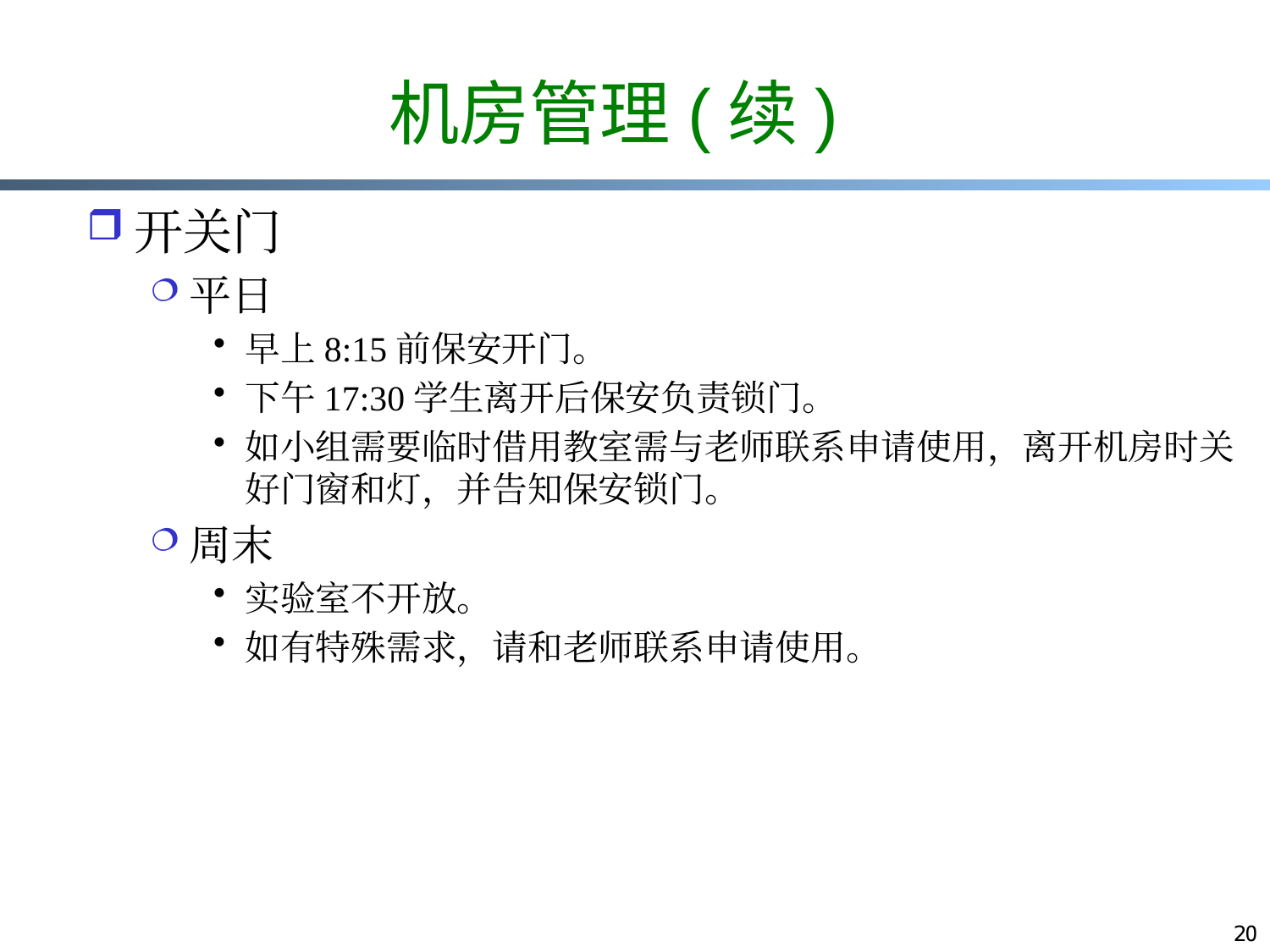

# 机房管理(续)
开关门
平日
早上8:15前保安开门。
下午17:30学生离开后保安负责锁门。
如小组需要临时借用教室需与老师联系申请使用，离开机房时关好门窗和灯，并告知保安锁门。
周末
实验室不开放。
如有特殊需求，请和老师联系申请使用。

20